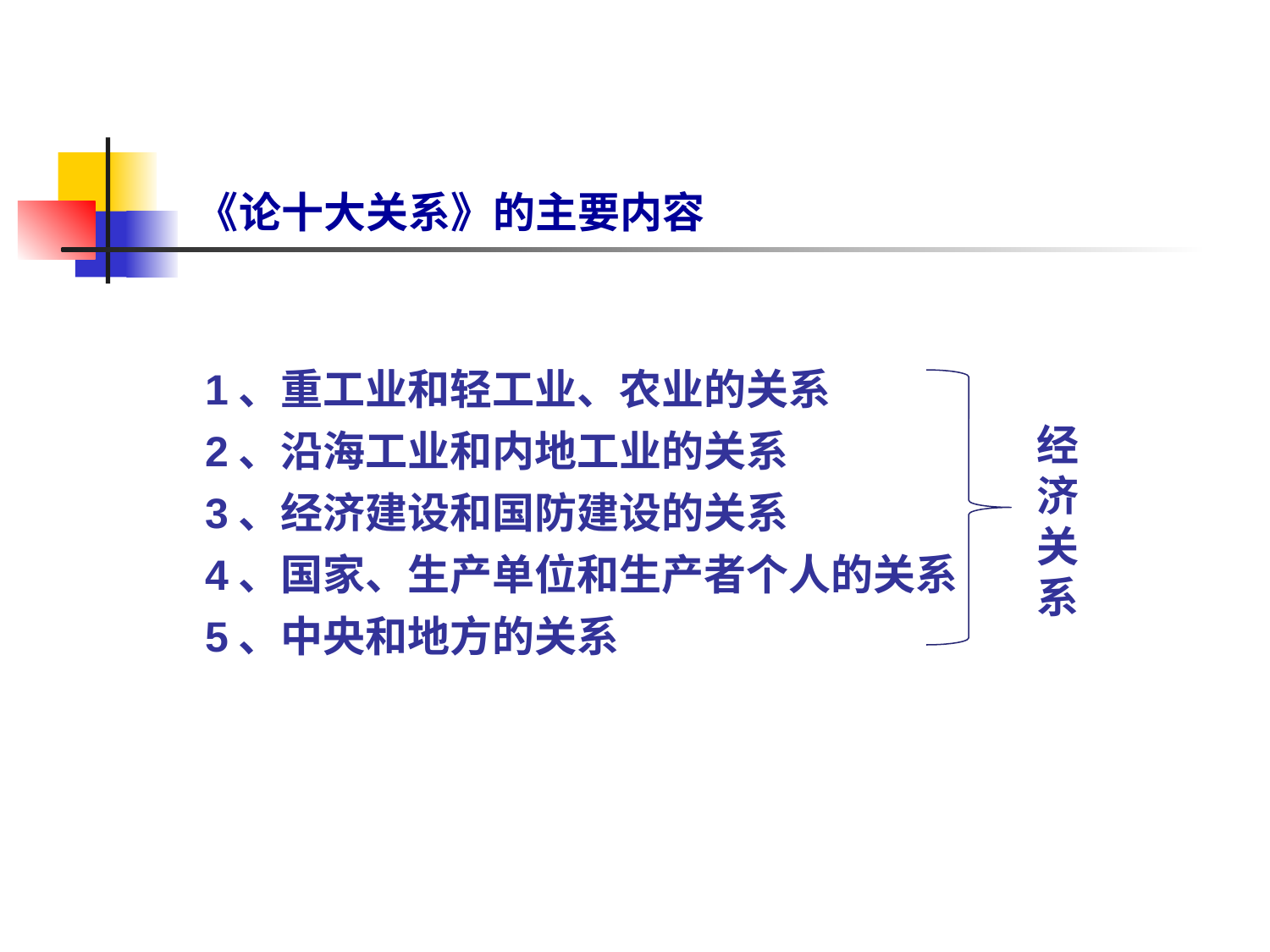

《论十大关系》的主要内容
1、重工业和轻工业、农业的关系
2、沿海工业和内地工业的关系
3、经济建设和国防建设的关系
4、国家、生产单位和生产者个人的关系
5、中央和地方的关系

经济关系